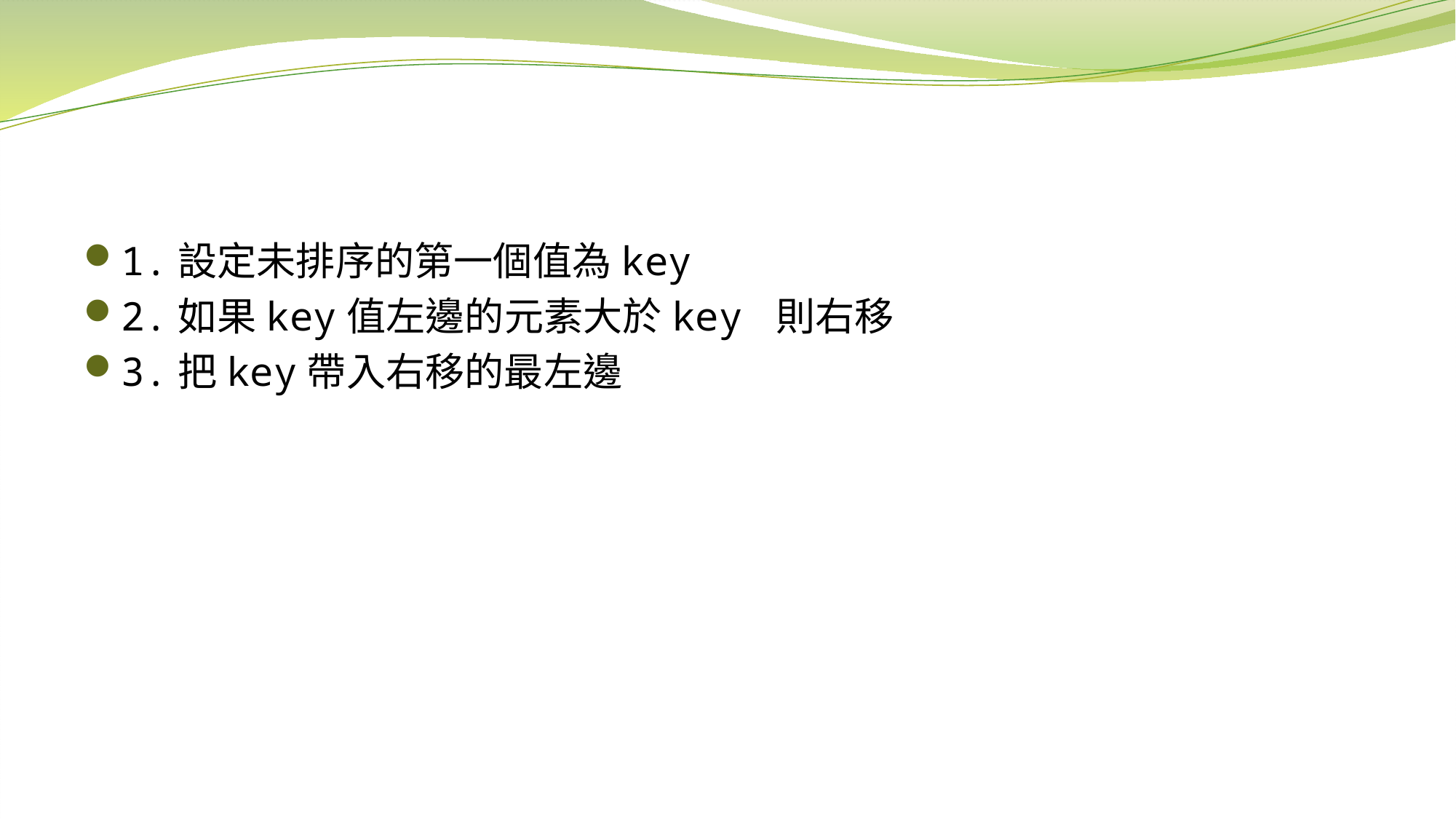

#
1.設定未排序的第一個值為key
2.如果key值左邊的元素大於key 則右移
3.把key帶入右移的最左邊